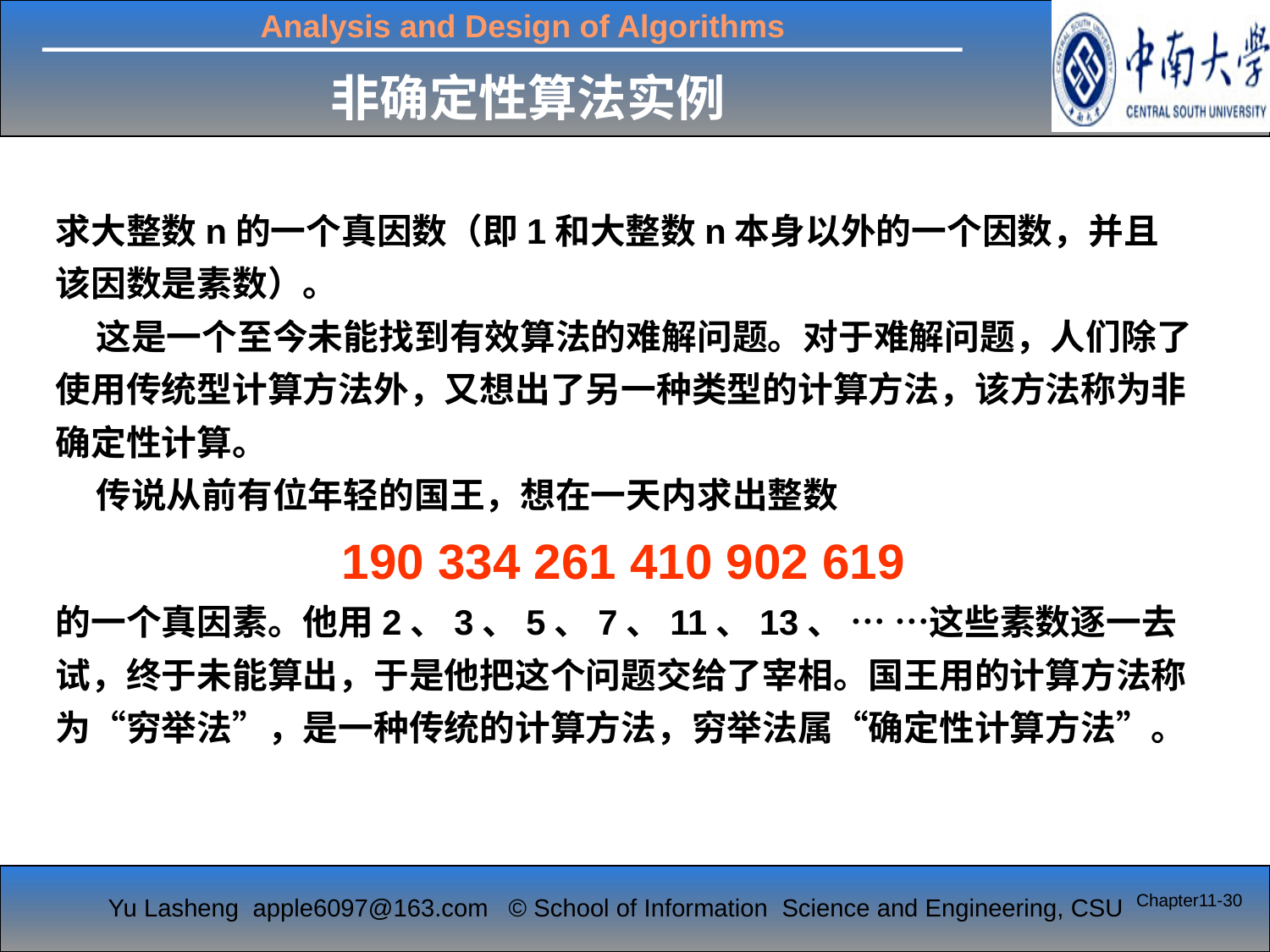

非确定性算法实例
求大整数n的一个真因数（即1和大整数n本身以外的一个因数，并且该因数是素数）。
    这是一个至今未能找到有效算法的难解问题。对于难解问题，人们除了使用传统型计算方法外，又想出了另一种类型的计算方法，该方法称为非确定性计算。
    传说从前有位年轻的国王，想在一天内求出整数
190 334 261 410 902 619
的一个真因素。他用2、3、5、7、11、13、 … …这些素数逐一去试，终于未能算出，于是他把这个问题交给了宰相。国王用的计算方法称为“穷举法”，是一种传统的计算方法，穷举法属“确定性计算方法”。
Chapter11-30